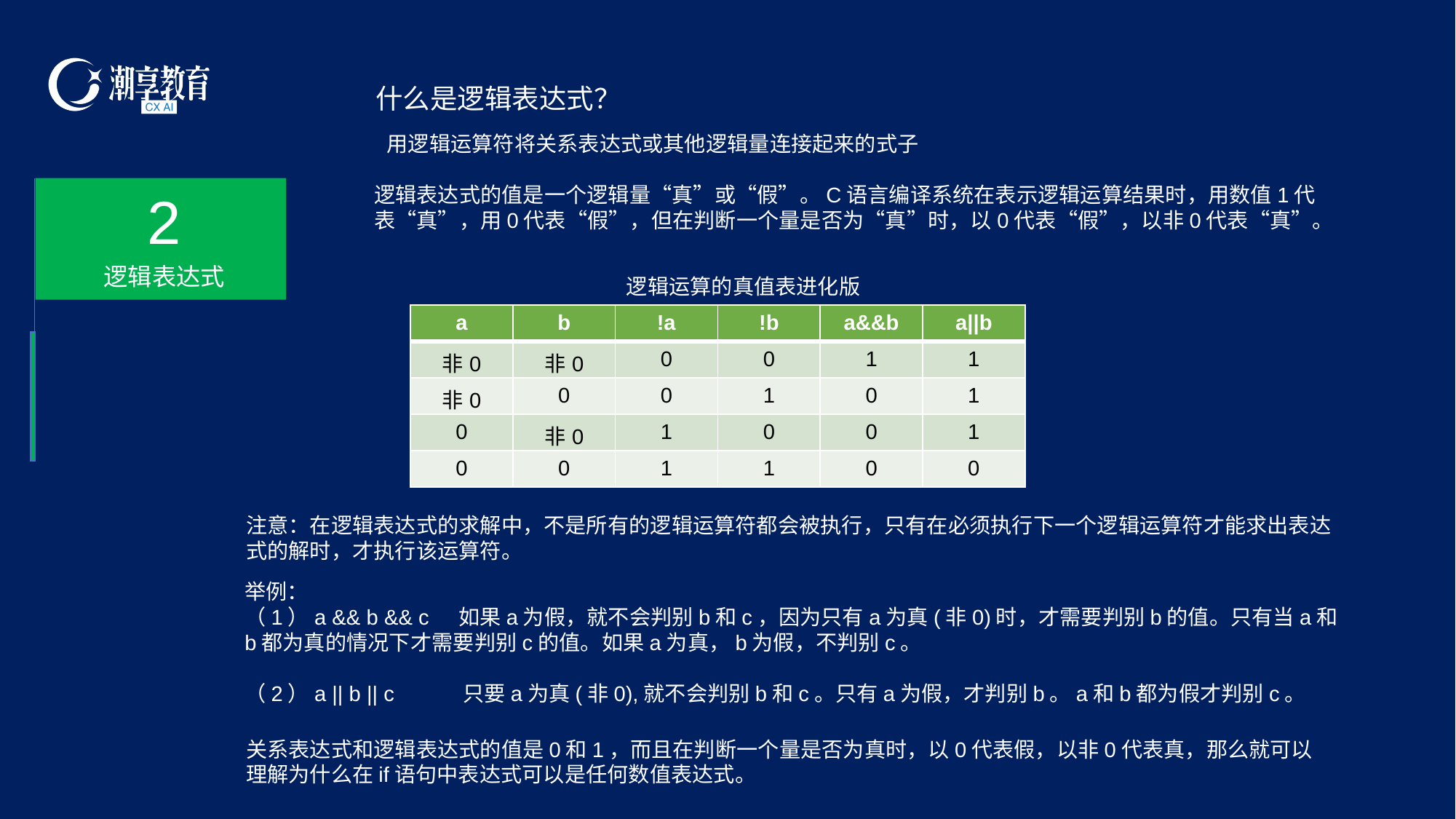

什么是逻辑表达式？
用逻辑运算符将关系表达式或其他逻辑量连接起来的式子
2

逻辑表达式
逻辑表达式的值是一个逻辑量“真”或“假”。C语言编译系统在表示逻辑运算结果时，用数值1代表“真”，用0代表“假”，但在判断一个量是否为“真”时，以0代表“假”，以非0代表“真”。

逻辑运算的真值表进化版
| a | b | !a | !b | a&&b | a||b |
| --- | --- | --- | --- | --- | --- |
| 非0 | 非0 | 0 | 0 | 1 | 1 |
| 非0 | 0 | 0 | 1 | 0 | 1 |
| 0 | 非0 | 1 | 0 | 0 | 1 |
| 0 | 0 | 1 | 1 | 0 | 0 |

注意：在逻辑表达式的求解中，不是所有的逻辑运算符都会被执行，只有在必须执行下一个逻辑运算符才能求出表达式的解时，才执行该运算符。
举例：
（1）a && b && c    如果a为假，就不会判别b和c，因为只有a为真(非0)时，才需要判别b的值。只有当a和b都为真的情况下才需要判别c的值。如果a为真，b为假，不判别c。

（2）a || b || c	只要a为真(非0),就不会判别b和c。只有a为假，才判别b。a和b都为假才判别c。
关系表达式和逻辑表达式的值是0和1，而且在判断一个量是否为真时，以0代表假，以非0代表真，那么就可以理解为什么在if语句中表达式可以是任何数值表达式。